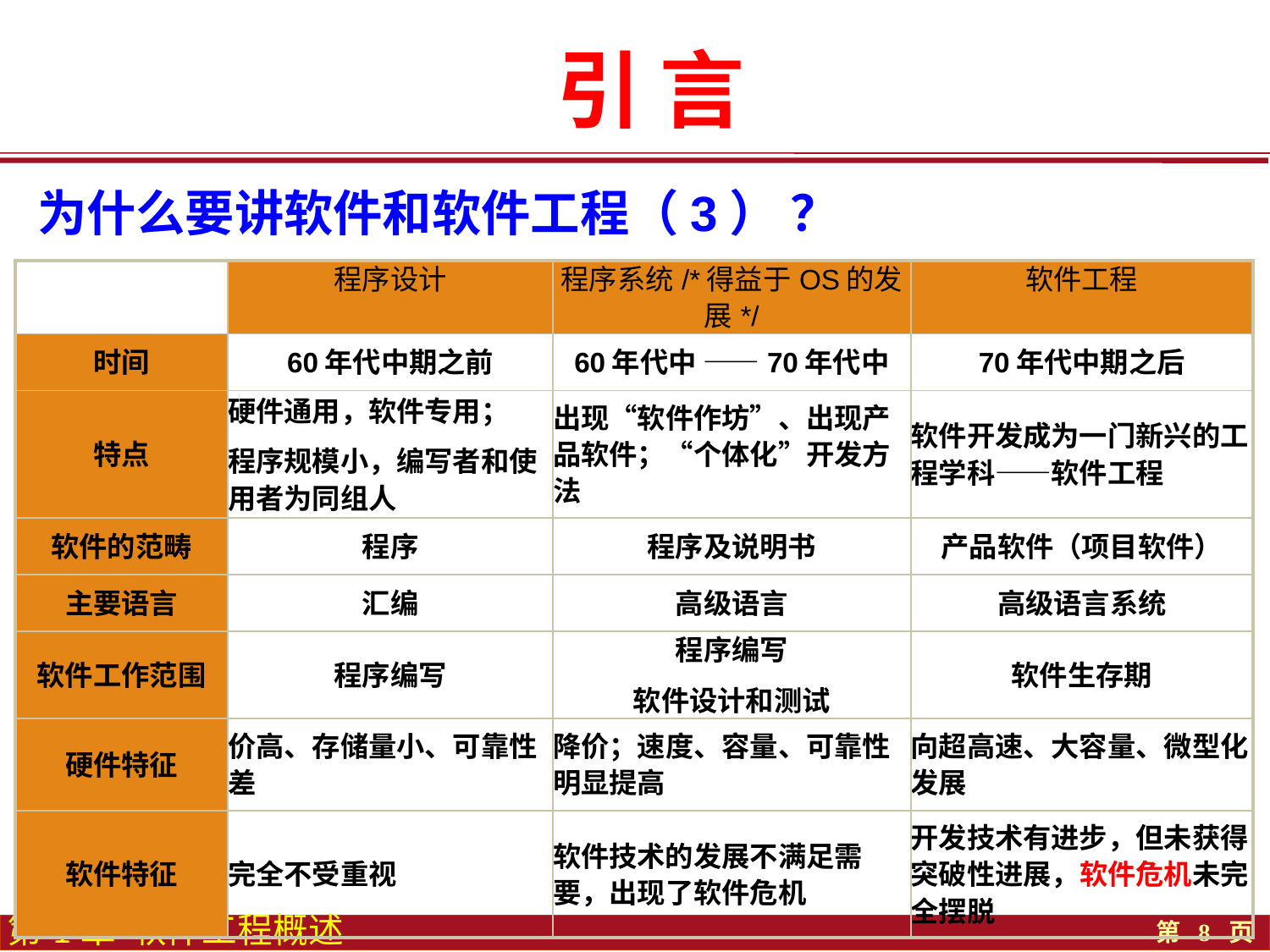

引 言
为什么要讲软件和软件工程（3） ？
|  | 程序设计 | 程序系统/\*得益于OS的发展\*/ | 软件工程 |
| --- | --- | --- | --- |
| 时间 | 60年代中期之前 | 60年代中 ——70年代中 | 70年代中期之后 |
| 特点 | 硬件通用，软件专用； 程序规模小，编写者和使用者为同组人 | 出现“软件作坊”、出现产品软件；“个体化”开发方法 | 软件开发成为一门新兴的工程学科——软件工程 |
| 软件的范畴 | 程序 | 程序及说明书 | 产品软件（项目软件） |
| 主要语言 | 汇编 | 高级语言 | 高级语言系统 |
| 软件工作范围 | 程序编写 | 程序编写 软件设计和测试 | 软件生存期 |
| 硬件特征 | 价高、存储量小、可靠性差 | 降价；速度、容量、可靠性明显提高 | 向超高速、大容量、微型化发展 |
| 软件特征 | 完全不受重视 | 软件技术的发展不满足需要，出现了软件危机 | 开发技术有进步，但未获得突破性进展，软件危机未完全摆脱 |